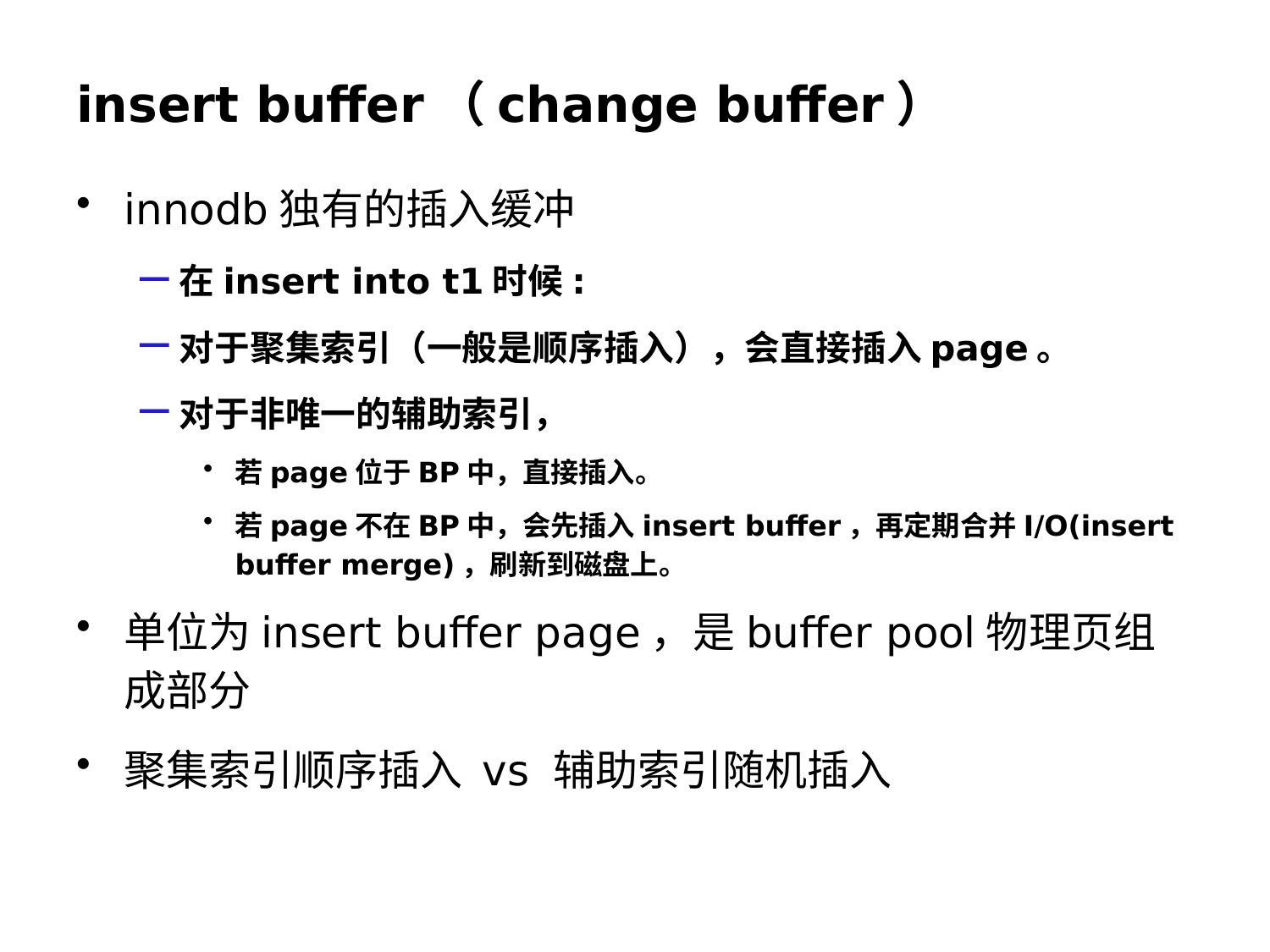

# insert buffer（change buffer）
innodb独有的插入缓冲
在insert into t1时候:
对于聚集索引（一般是顺序插入），会直接插入page。
对于非唯一的辅助索引，
若page位于BP中，直接插入。
若page不在BP中，会先插入insert buffer，再定期合并I/O(insert buffer merge)，刷新到磁盘上。
单位为insert buffer page，是buffer pool物理页组成部分
聚集索引顺序插入 vs 辅助索引随机插入